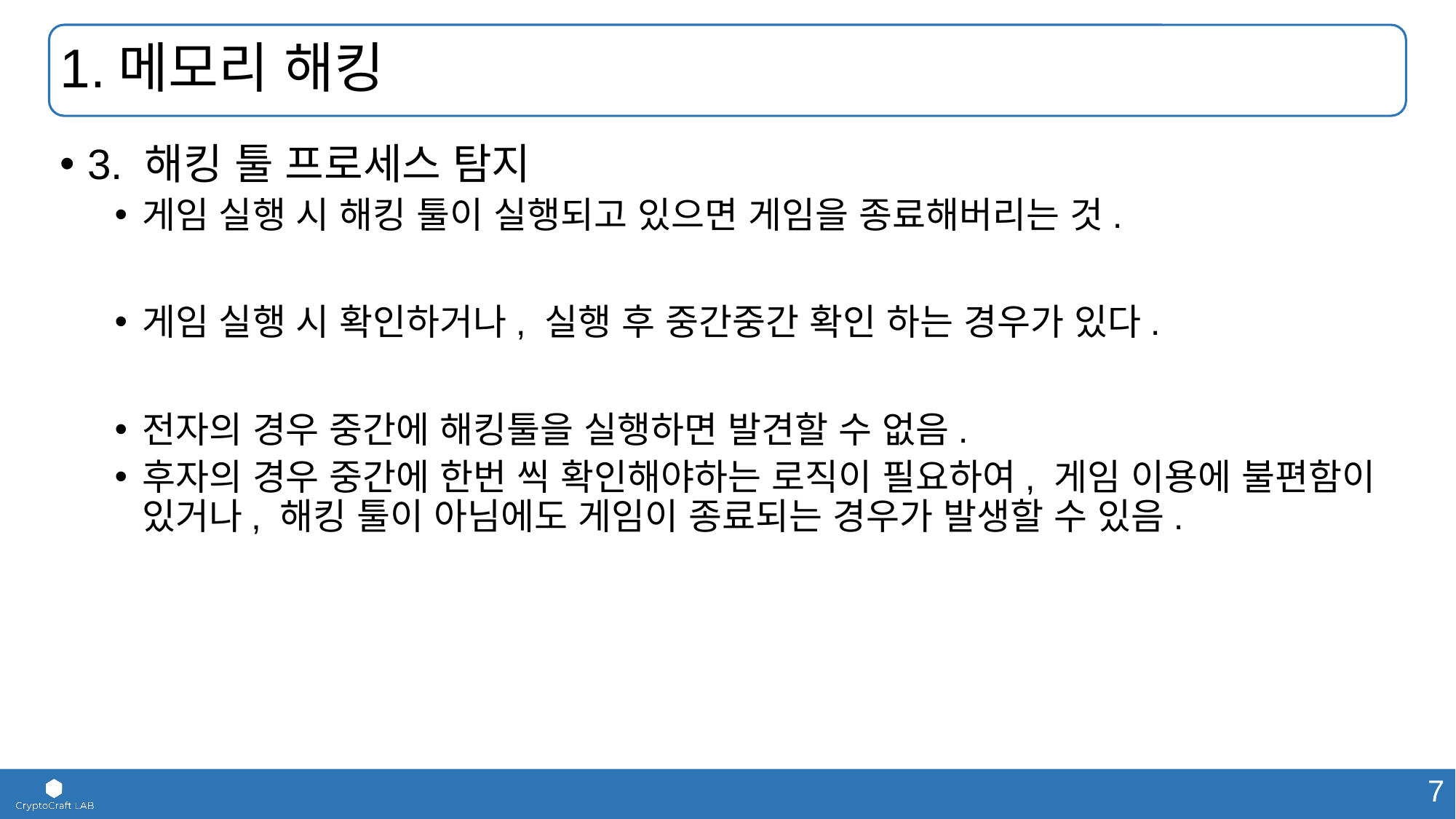

# 1.메모리 해킹
3. 해킹 툴 프로세스 탐지
게임 실행 시 해킹 툴이 실행되고 있으면 게임을 종료해버리는 것.

게임 실행 시 확인하거나, 실행 후 중간중간 확인 하는 경우가 있다.

전자의 경우 중간에 해킹툴을 실행하면 발견할 수 없음.
후자의 경우 중간에 한번 씩 확인해야하는 로직이 필요하여, 게임 이용에 불편함이 있거나, 해킹 툴이 아님에도 게임이 종료되는 경우가 발생할 수 있음.